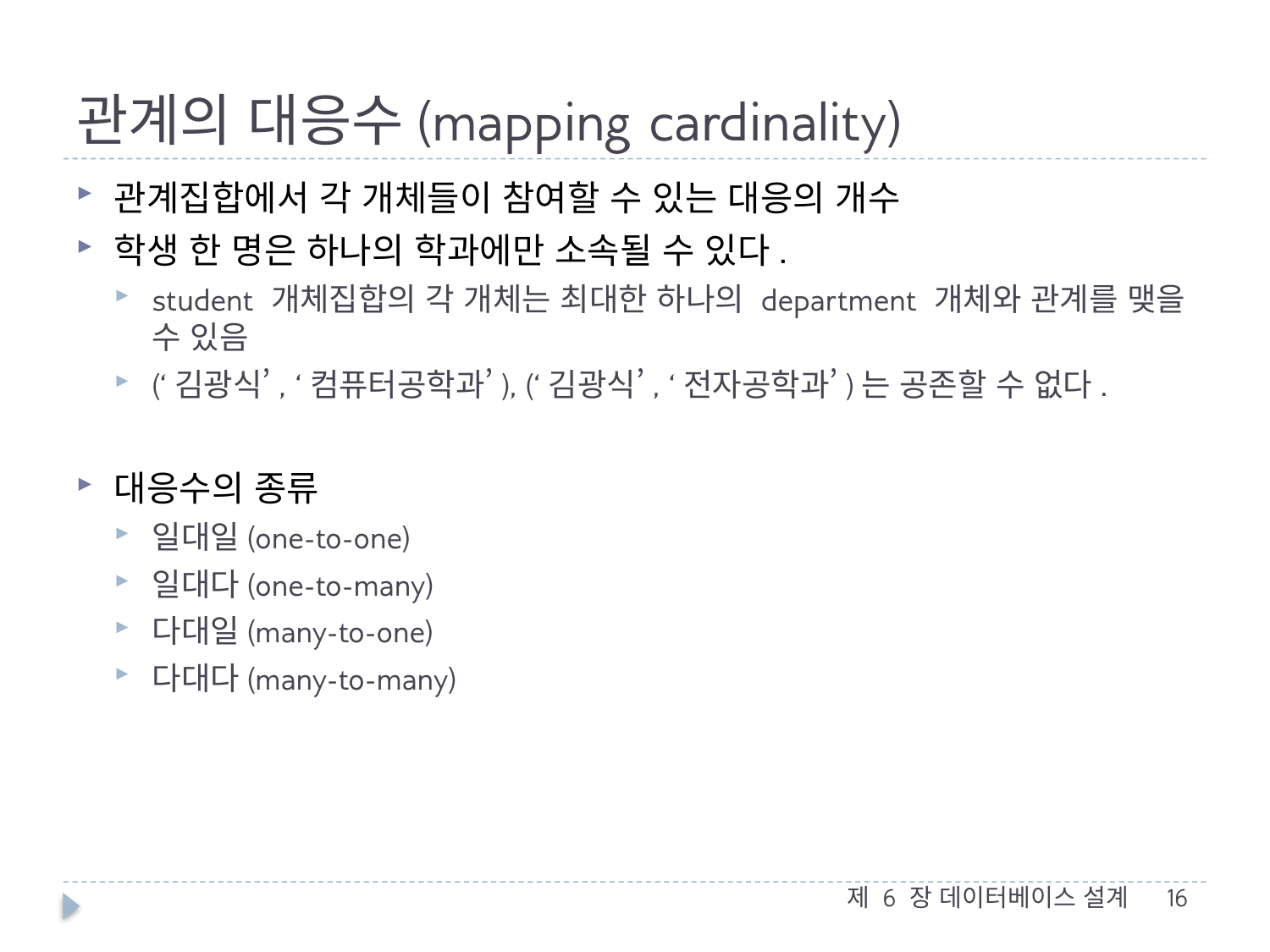

# 관계의 대응수(mapping cardinality)
관계집합에서 각 개체들이 참여할 수 있는 대응의 개수
학생 한 명은 하나의 학과에만 소속될 수 있다.
student 개체집합의 각 개체는 최대한 하나의 department 개체와 관계를 맺을 수 있음
(‘김광식’, ‘컴퓨터공학과’), (‘김광식’, ‘전자공학과’)는 공존할 수 없다.

대응수의 종류
일대일(one-to-one)
일대다(one-to-many)
다대일(many-to-one)
다대다(many-to-many)

제 6 장 데이터베이스 설계
16